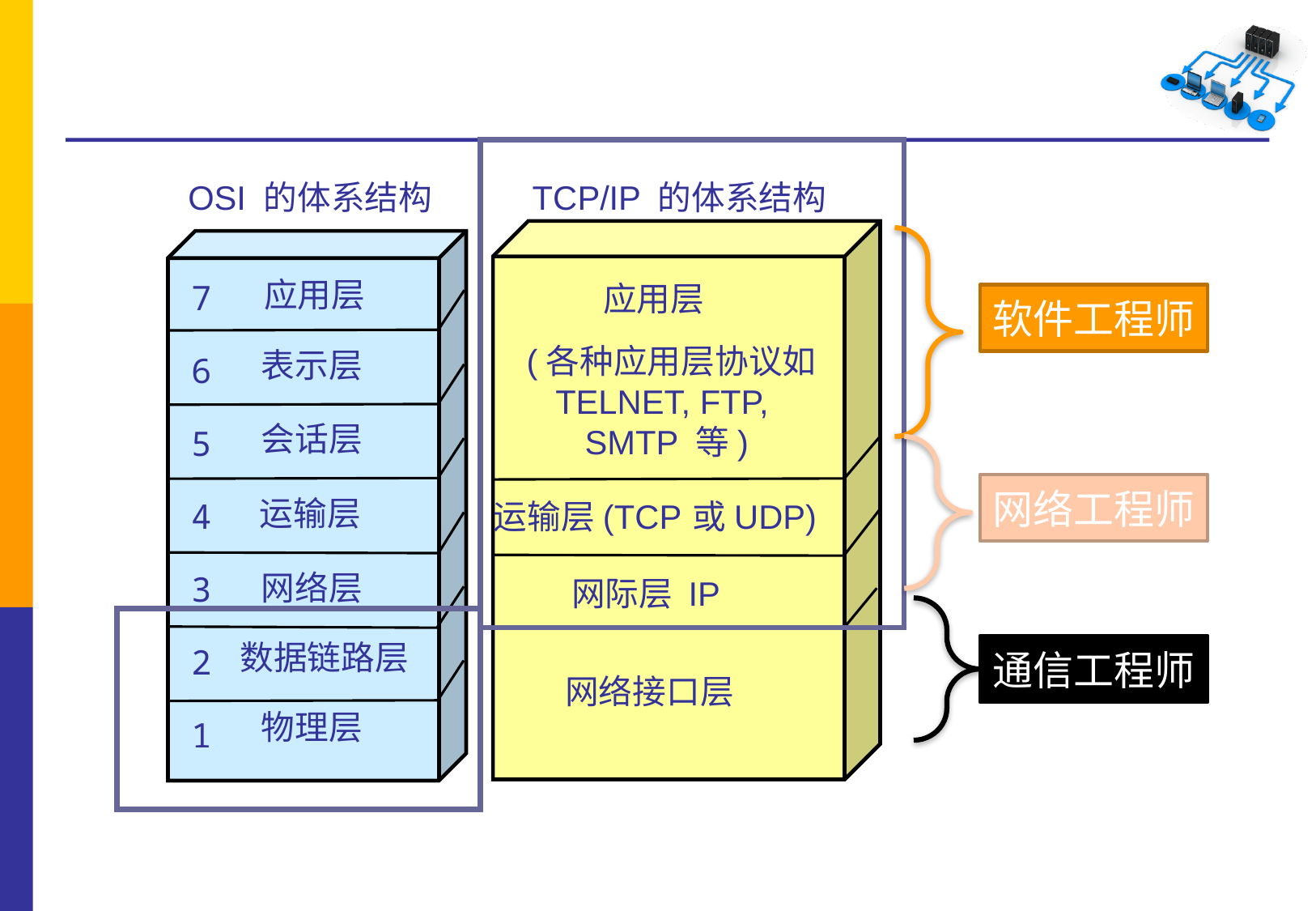

OSI 的体系结构
TCP/IP 的体系结构

7
6
5
4
3
2
1
应用层
应用层
软件工程师

 (各种应用层协议如
TELNET, FTP,
SMTP 等)
表示层

会话层

网络工程师
运输层
运输层(TCP 或 UDP)

网络层
网际层 IP

数据链路层
通信工程师

网络接口层
物理层